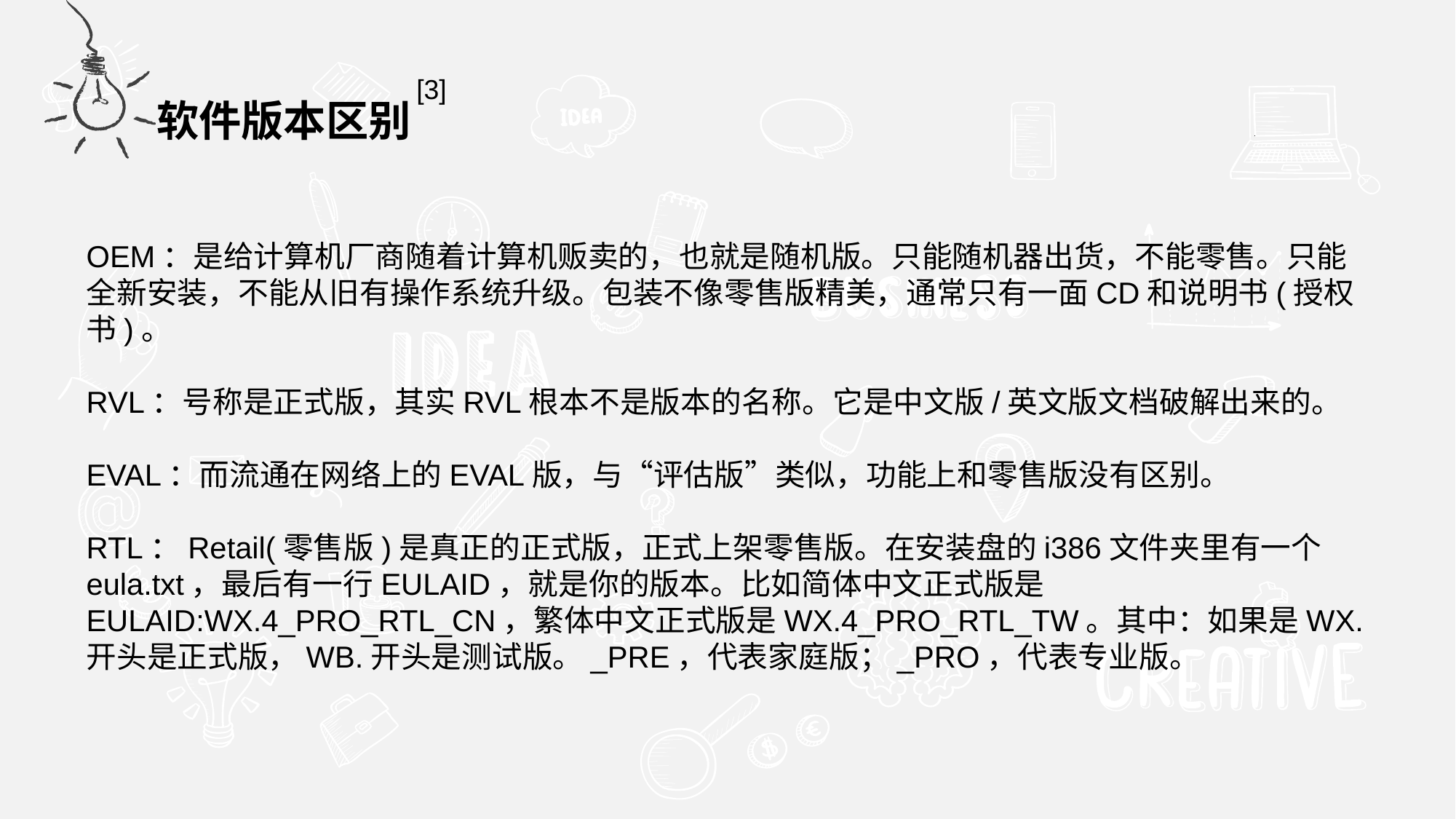

[3]
软件版本区别

OEM：是给计算机厂商随着计算机贩卖的，也就是随机版。只能随机器出货，不能零售。只能全新安装，不能从旧有操作系统升级。包装不像零售版精美，通常只有一面CD和说明书(授权书)。

RVL：号称是正式版，其实RVL根本不是版本的名称。它是中文版/英文版文档破解出来的。

EVAL：而流通在网络上的EVAL版，与“评估版”类似，功能上和零售版没有区别。

RTL：Retail(零售版)是真正的正式版，正式上架零售版。在安装盘的i386文件夹里有一个eula.txt，最后有一行EULAID，就是你的版本。比如简体中文正式版是EULAID:WX.4_PRO_RTL_CN，繁体中文正式版是WX.4_PRO_RTL_TW。其中：如果是WX.开头是正式版，WB.开头是测试版。_PRE，代表家庭版；_PRO，代表专业版。